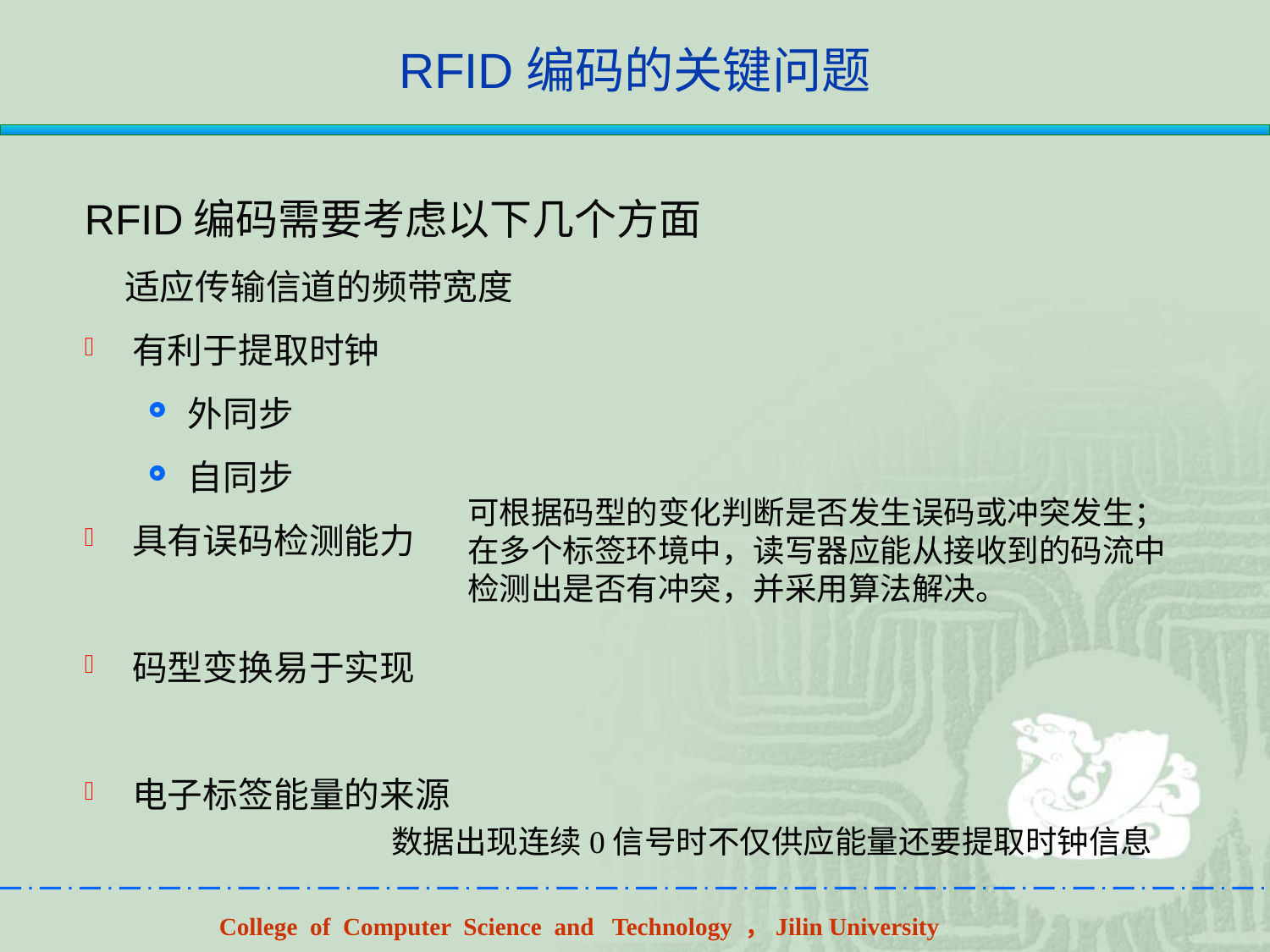

# RFID编码的关键问题
RFID编码需要考虑以下几个方面
    适应传输信道的频带宽度
有利于提取时钟
外同步
自同步
具有误码检测能力

码型变换易于实现

电子标签能量的来源
可根据码型的变化判断是否发生误码或冲突发生；在多个标签环境中，读写器应能从接收到的码流中检测出是否有冲突，并采用算法解决。
数据出现连续0信号时不仅供应能量还要提取时钟信息